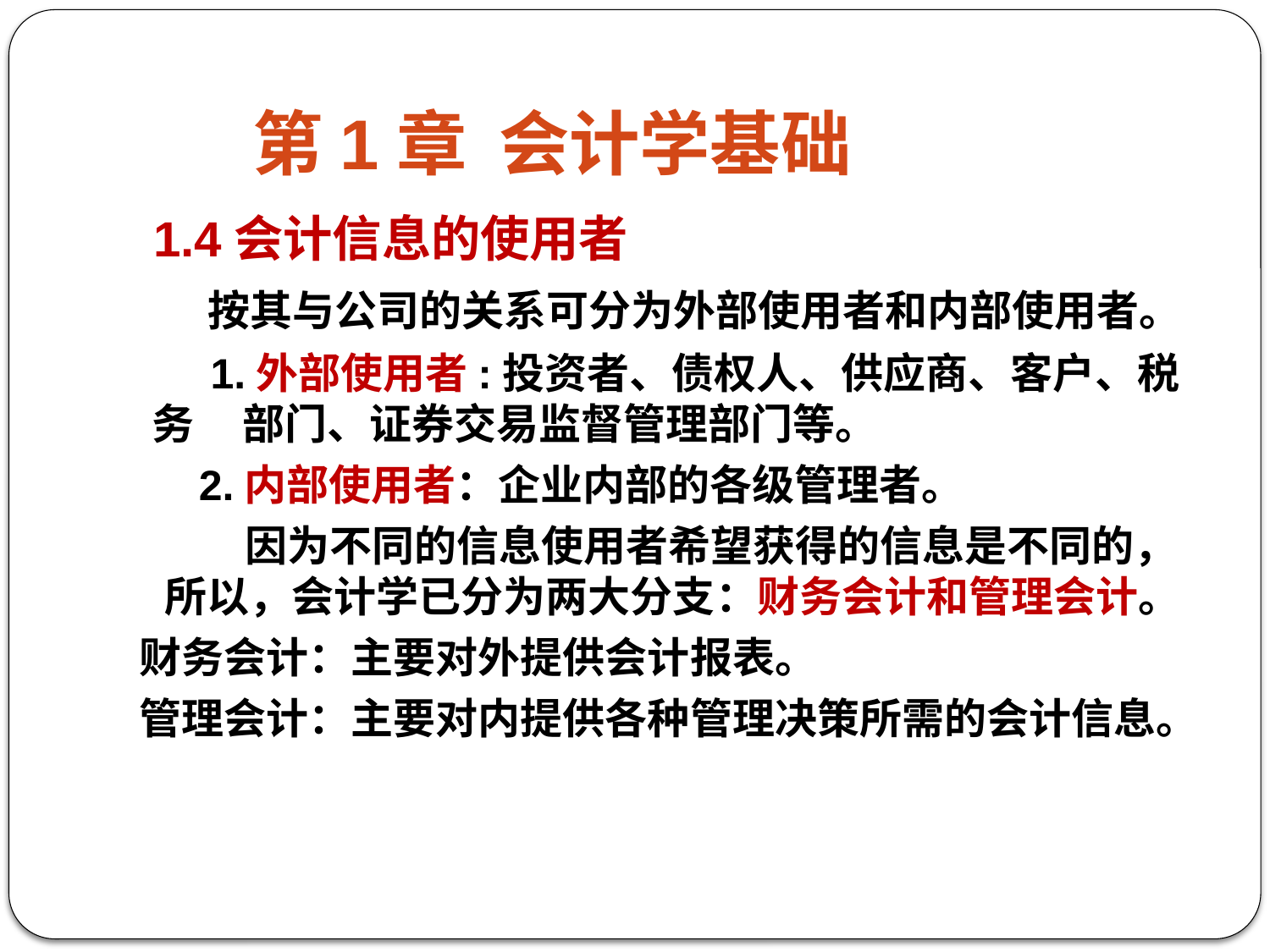

# 第1章  会计学基础
 1.4会计信息的使用者
     按其与公司的关系可分为外部使用者和内部使用者。
      1.外部使用者:投资者、债权人、供应商、客户、税务     部门、证券交易监督管理部门等。
     2.内部使用者：企业内部的各级管理者。
          因为不同的信息使用者希望获得的信息是不同的，所以，会计学已分为两大分支：财务会计和管理会计。
财务会计：主要对外提供会计报表。
管理会计：主要对内提供各种管理决策所需的会计信息。